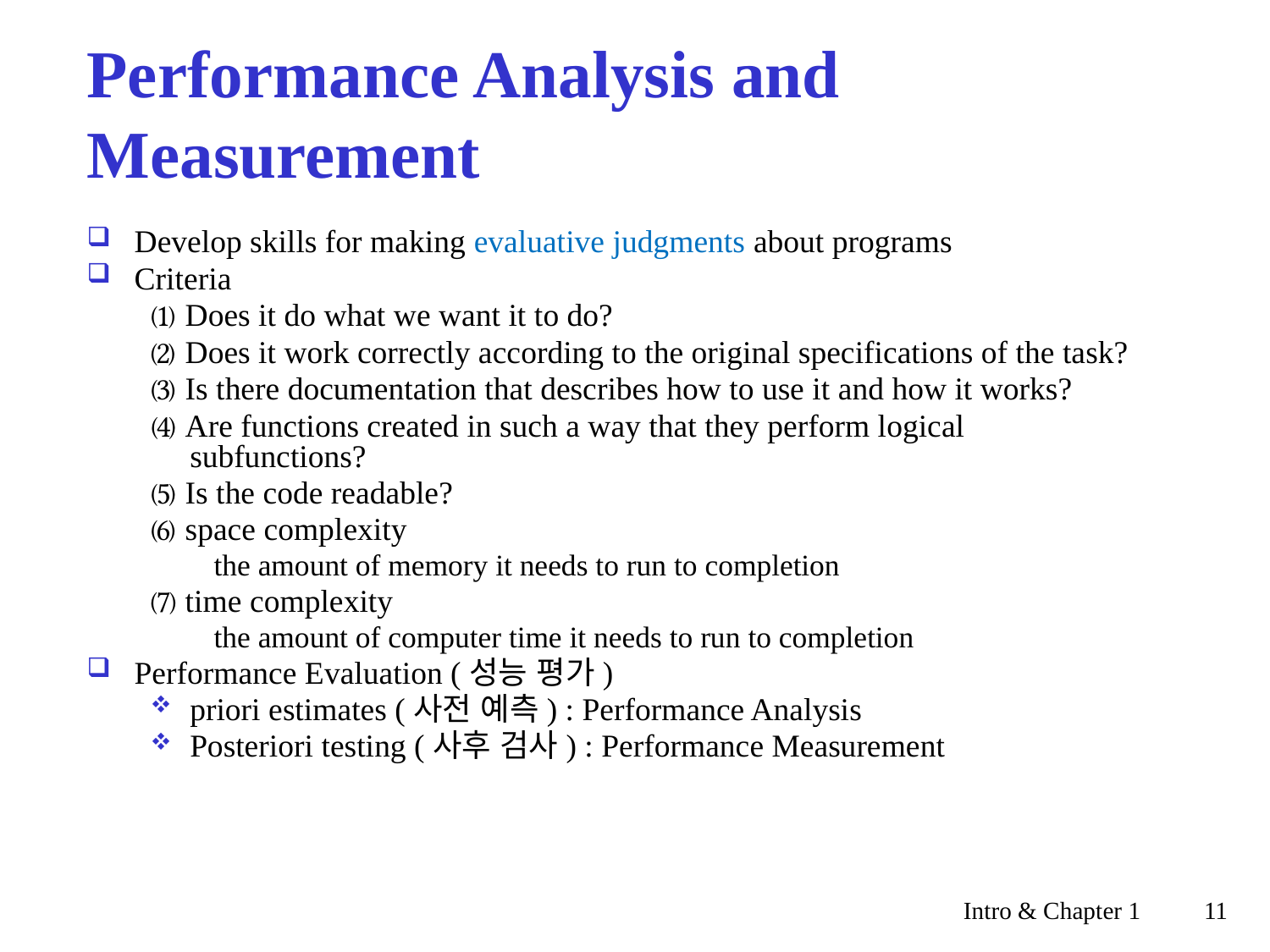

# Performance Analysis and Measurement
Develop skills for making evaluative judgments about programs
Criteria
⑴ Does it do what we want it to do?
⑵ Does it work correctly according to the original specifications of the task?
⑶ Is there documentation that describes how to use it and how it works?
⑷ Are functions created in such a way that they perform logical subfunctions?
⑸ Is the code readable?
⑹ space complexity
the amount of memory it needs to run to completion
⑺ time complexity
the amount of computer time it needs to run to completion
Performance Evaluation (성능 평가)
priori estimates (사전 예측) : Performance Analysis
Posteriori testing (사후 검사) : Performance Measurement
Intro & Chapter 1
11